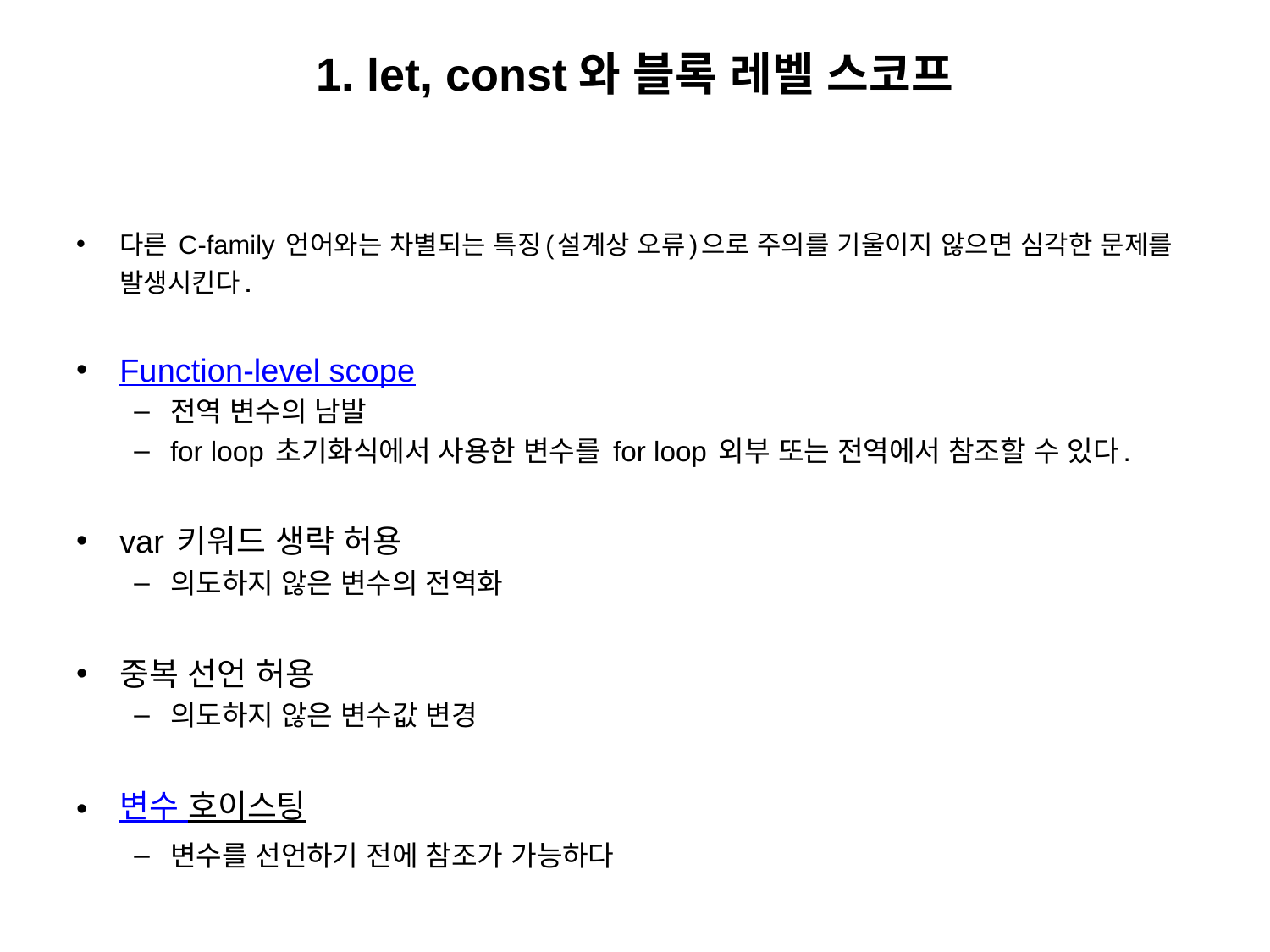

# 1. let, const와 블록 레벨 스코프
다른 C-family 언어와는 차별되는 특징(설계상 오류)으로 주의를 기울이지 않으면 심각한 문제를 발생시킨다.

Function-level scope
전역 변수의 남발
for loop 초기화식에서 사용한 변수를 for loop 외부 또는 전역에서 참조할 수 있다.

var 키워드 생략 허용
의도하지 않은 변수의 전역화

중복 선언 허용
의도하지 않은 변수값 변경

변수 호이스팅
변수를 선언하기 전에 참조가 가능하다